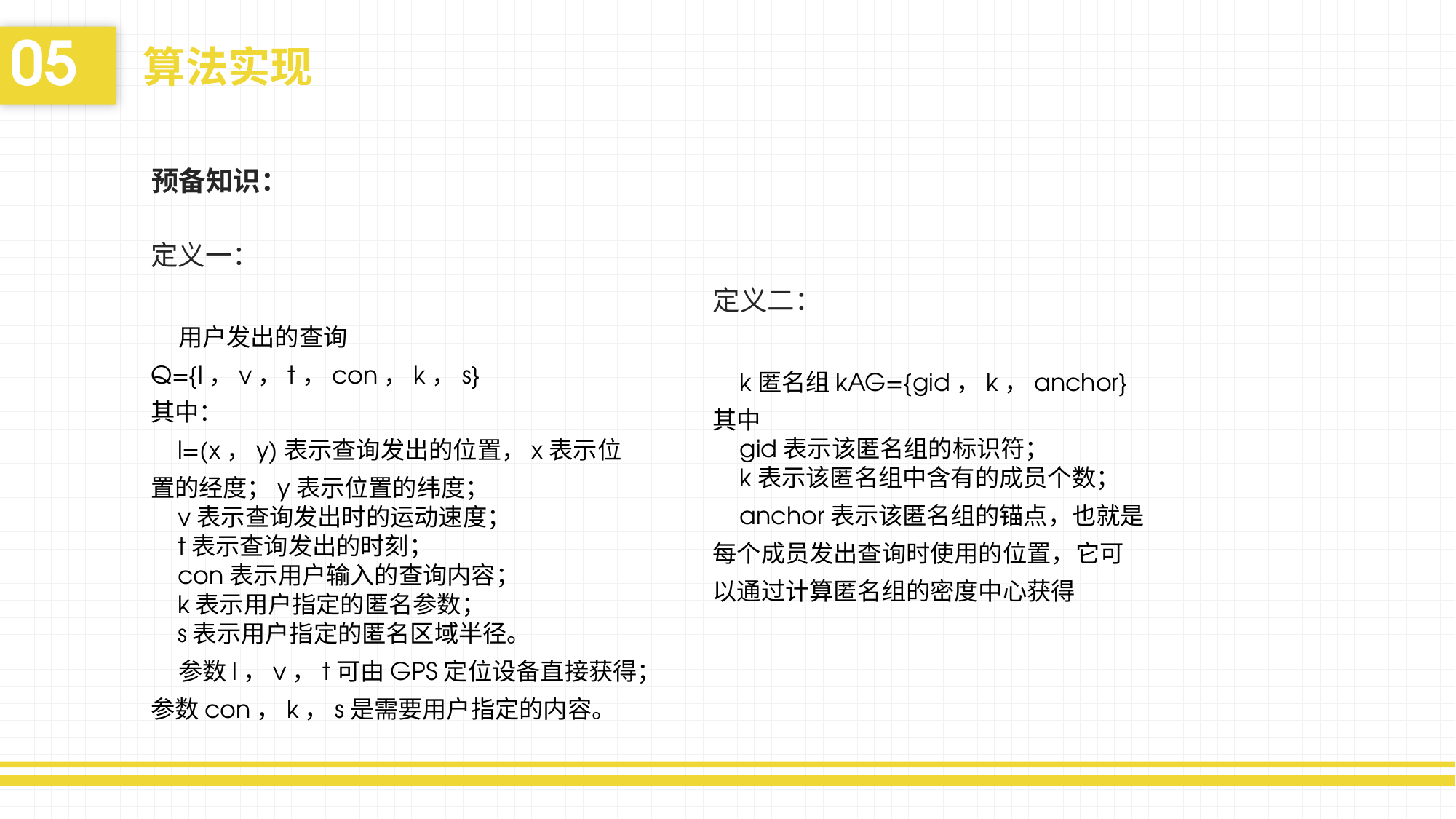

05
算法实现
预备知识：
定义一：

    用户发出的查询Q={l，v，t，con，k，s}
其中：
    l=(x，y)表示查询发出的位置，x表示位置的经度；y表示位置的纬度；
    v表示查询发出时的运动速度；
    t表示查询发出的时刻；
    con表示用户输入的查询内容；
    k表示用户指定的匿名参数；
    s表示用户指定的匿名区域半径。
    参数l，v，t可由GPS定位设备直接获得；参数con，k，s是需要用户指定的内容。
定义二：

    k匿名组kAG={gid，k，anchor}
其中
    gid表示该匿名组的标识符；
    k表示该匿名组中含有的成员个数；
    anchor表示该匿名组的锚点，也就是每个成员发出查询时使用的位置，它可以通过计算匿名组的密度中心获得